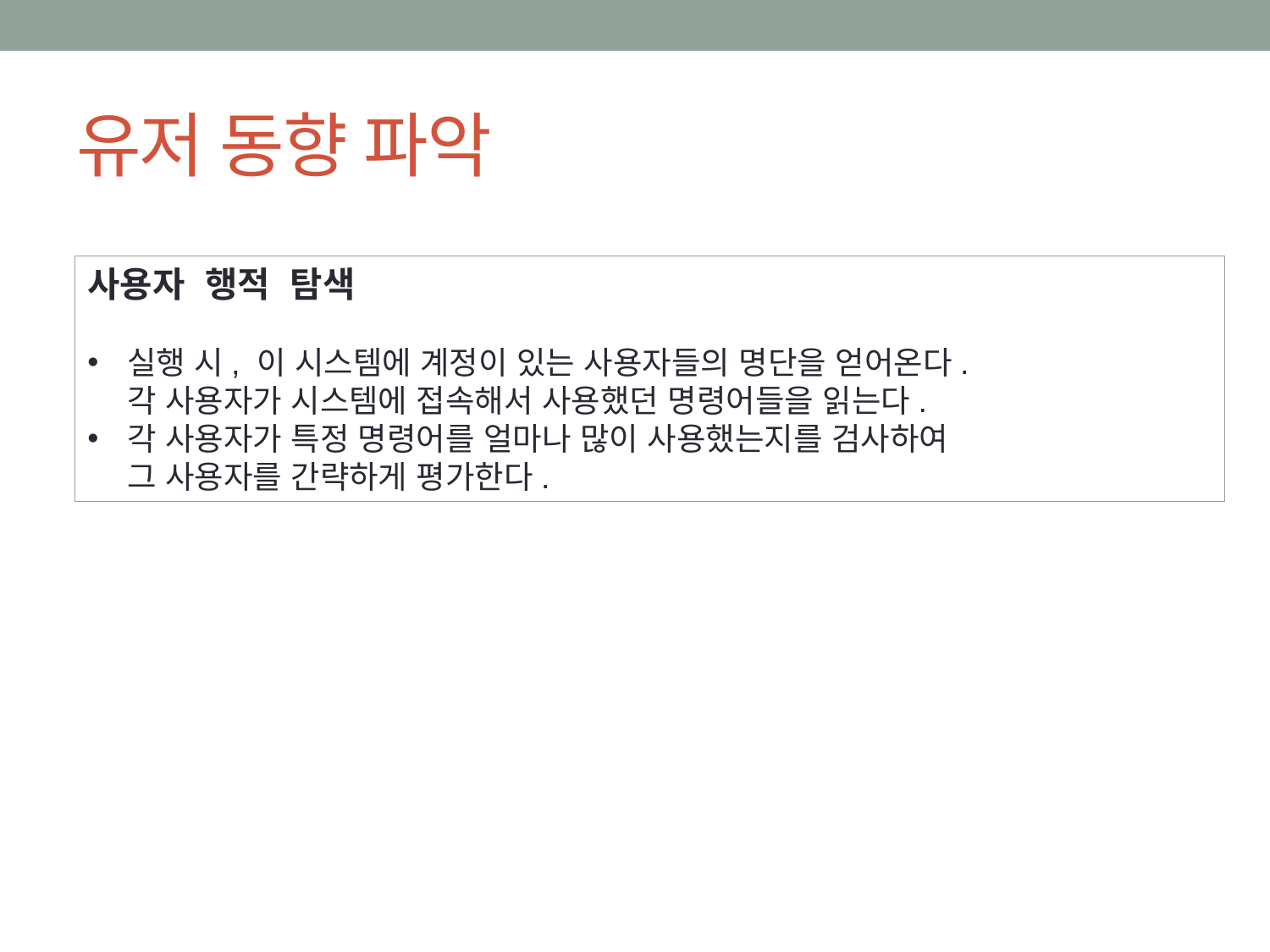

# 유저 동향 파악
사용자  행적  탐색

실행 시, 이 시스템에 계정이 있는 사용자들의 명단을 얻어온다.
각 사용자가 시스템에 접속해서 사용했던 명령어들을 읽는다.
각 사용자가 특정 명령어를 얼마나 많이 사용했는지를 검사하여
그 사용자를 간략하게 평가한다.